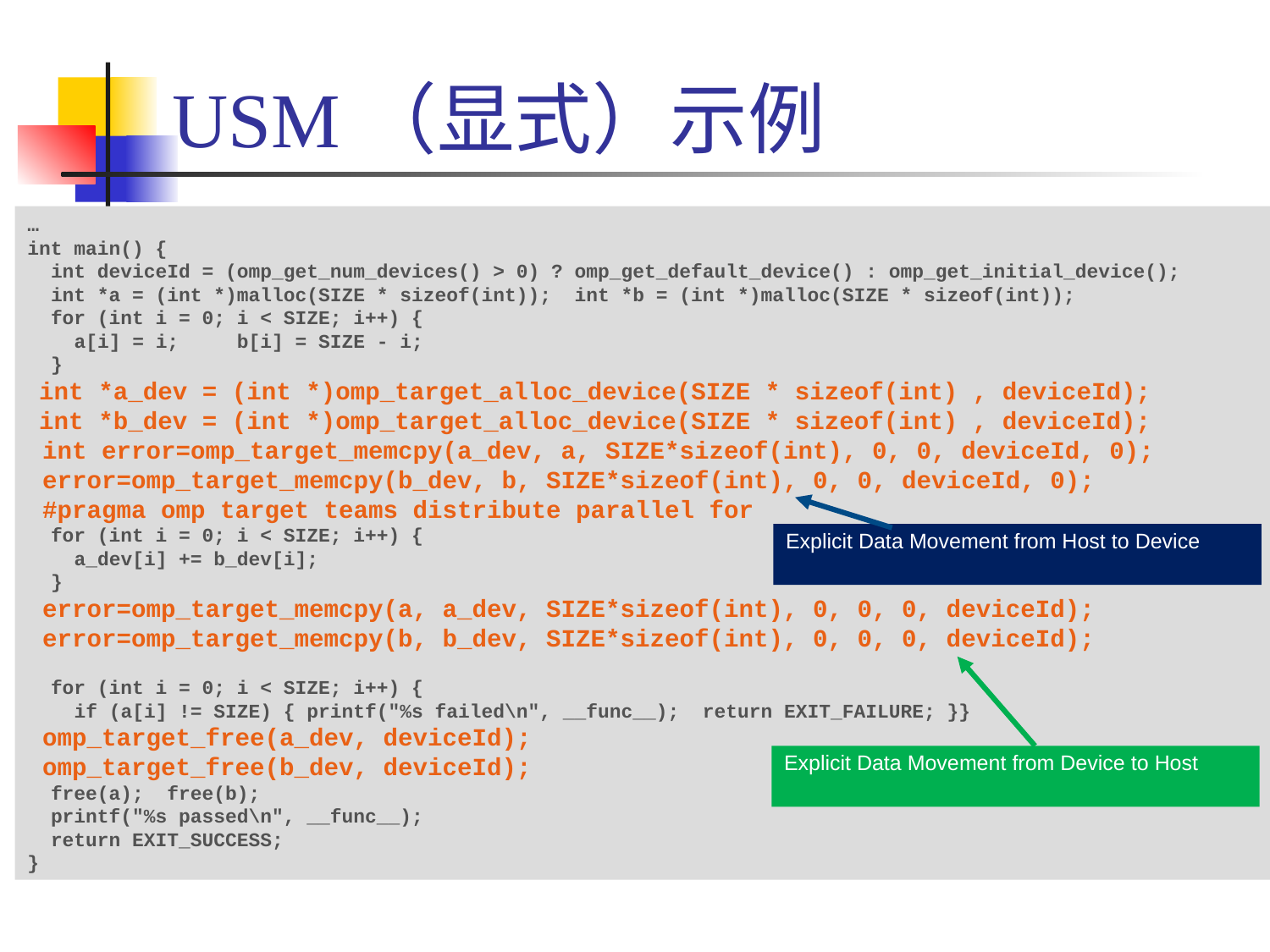

# USM（显式）示例

…
int main() {
  int deviceId = (omp_get_num_devices() > 0) ? omp_get_default_device() : omp_get_initial_device();
  int *a = (int *)malloc(SIZE * sizeof(int));  int *b = (int *)malloc(SIZE * sizeof(int));
  for (int i = 0; i < SIZE; i++) {
    a[i] = i;     b[i] = SIZE - i;
  }
 int *a_dev = (int *)omp_target_alloc_device(SIZE * sizeof(int) , deviceId);
 int *b_dev = (int *)omp_target_alloc_device(SIZE * sizeof(int) , deviceId);
 int error=omp_target_memcpy(a_dev, a, SIZE*sizeof(int), 0, 0, deviceId, 0);
 error=omp_target_memcpy(b_dev, b, SIZE*sizeof(int), 0, 0, deviceId, 0);
 #pragma omp target teams distribute parallel for
  for (int i = 0; i < SIZE; i++) {
    a_dev[i] += b_dev[i];
  }
 error=omp_target_memcpy(a, a_dev, SIZE*sizeof(int), 0, 0, 0, deviceId);
 error=omp_target_memcpy(b, b_dev, SIZE*sizeof(int), 0, 0, 0, deviceId);

  for (int i = 0; i < SIZE; i++) {
    if (a[i] != SIZE) { printf("%s failed\n", __func__);  return EXIT_FAILURE; }}
 omp_target_free(a_dev, deviceId);
 omp_target_free(b_dev, deviceId);
  free(a);  free(b);
  printf("%s passed\n", __func__);
  return EXIT_SUCCESS;
}
Explicit Data Movement from Host to Device
Explicit Data Movement from Device to Host